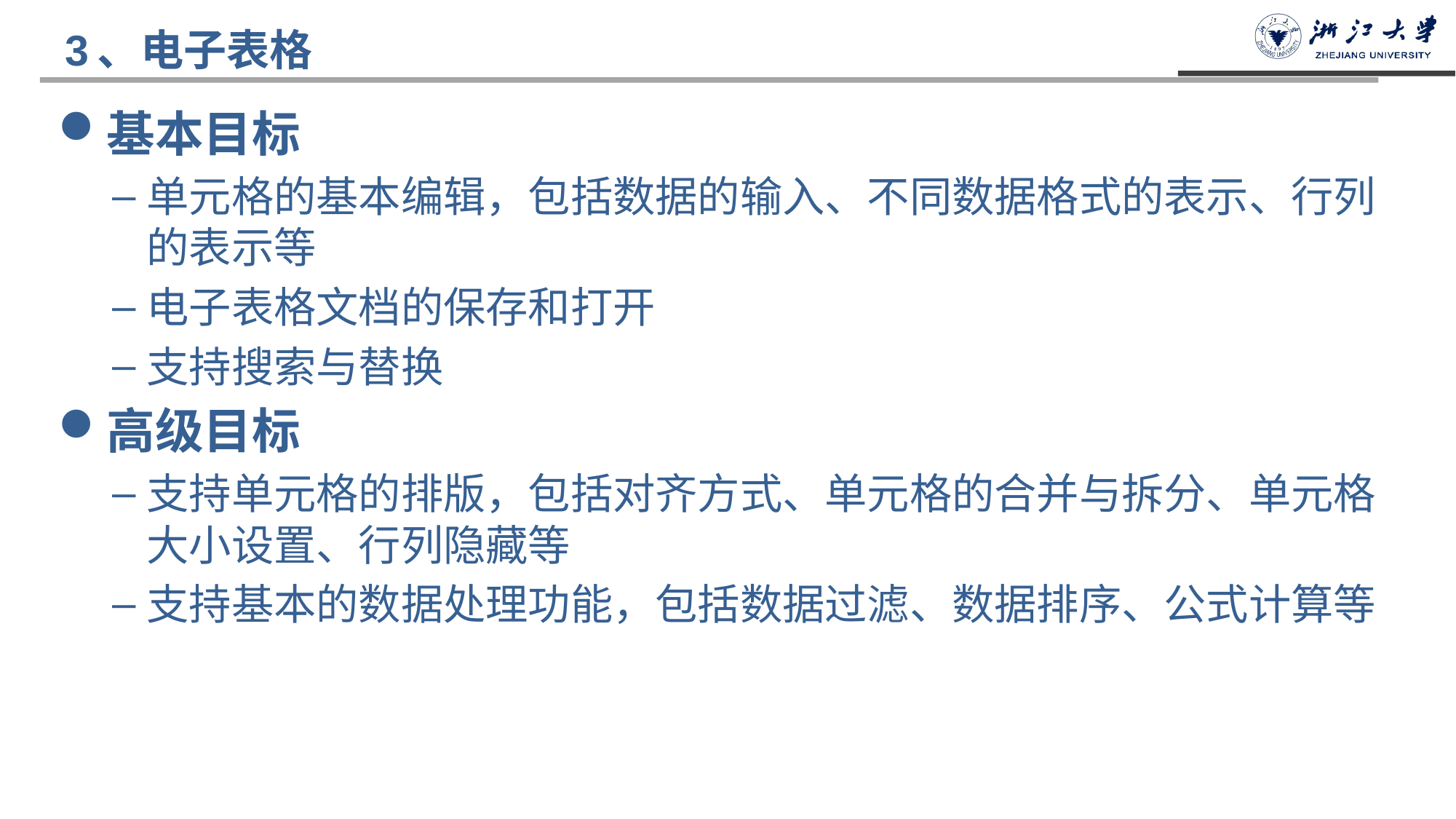

# 3、电子表格
基本目标
单元格的基本编辑，包括数据的输入、不同数据格式的表示、行列的表示等
电子表格文档的保存和打开
支持搜索与替换
高级目标
支持单元格的排版，包括对齐方式、单元格的合并与拆分、单元格大小设置、行列隐藏等
支持基本的数据处理功能，包括数据过滤、数据排序、公式计算等